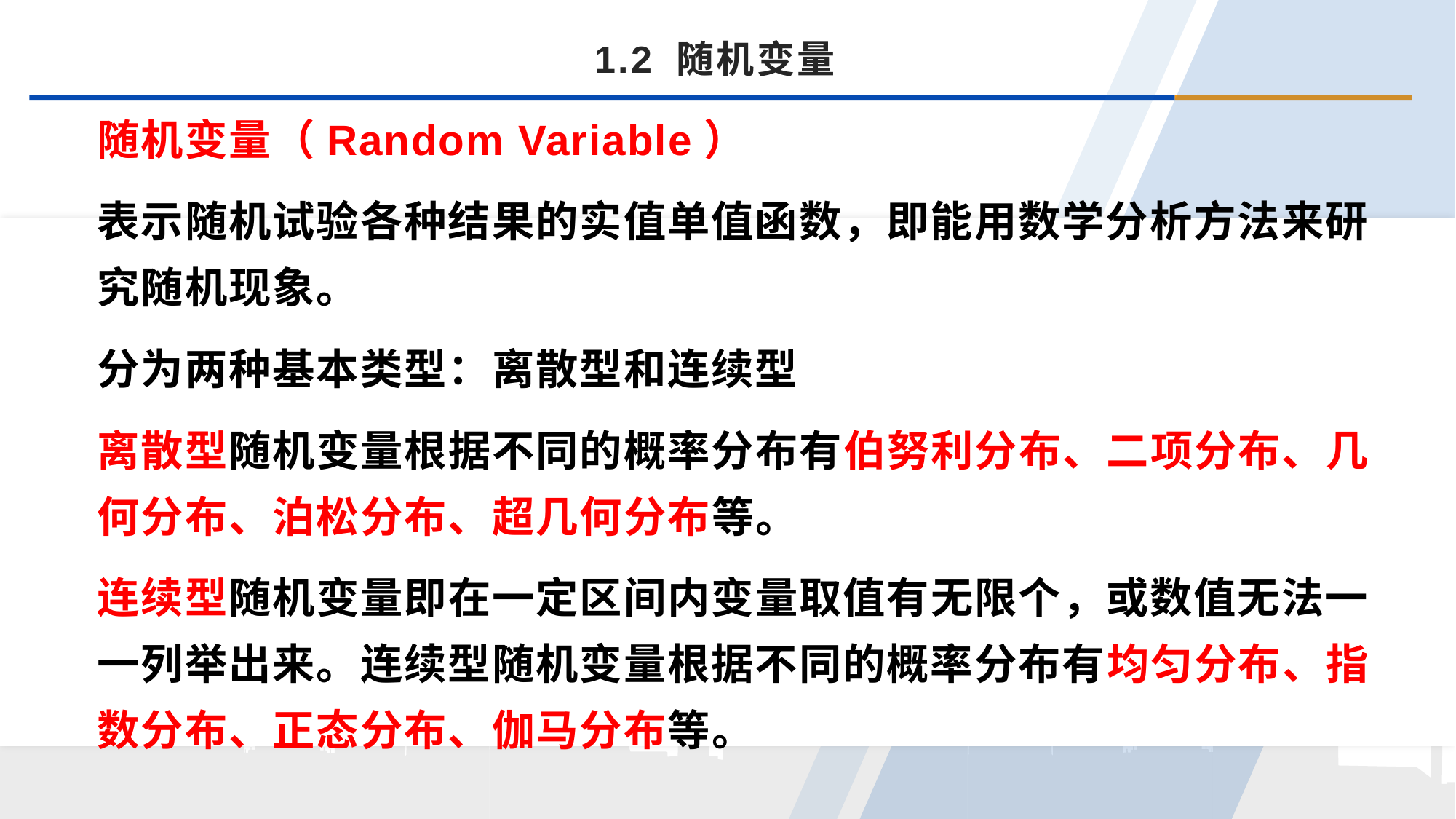

1.2 随机变量
随机变量（Random Variable）
表示随机试验各种结果的实值单值函数，即能用数学分析方法来研究随机现象。
分为两种基本类型：离散型和连续型
离散型随机变量根据不同的概率分布有伯努利分布、二项分布、几何分布、泊松分布、超几何分布等。
连续型随机变量即在一定区间内变量取值有无限个，或数值无法一一列举出来。连续型随机变量根据不同的概率分布有均匀分布、指数分布、正态分布、伽马分布等。